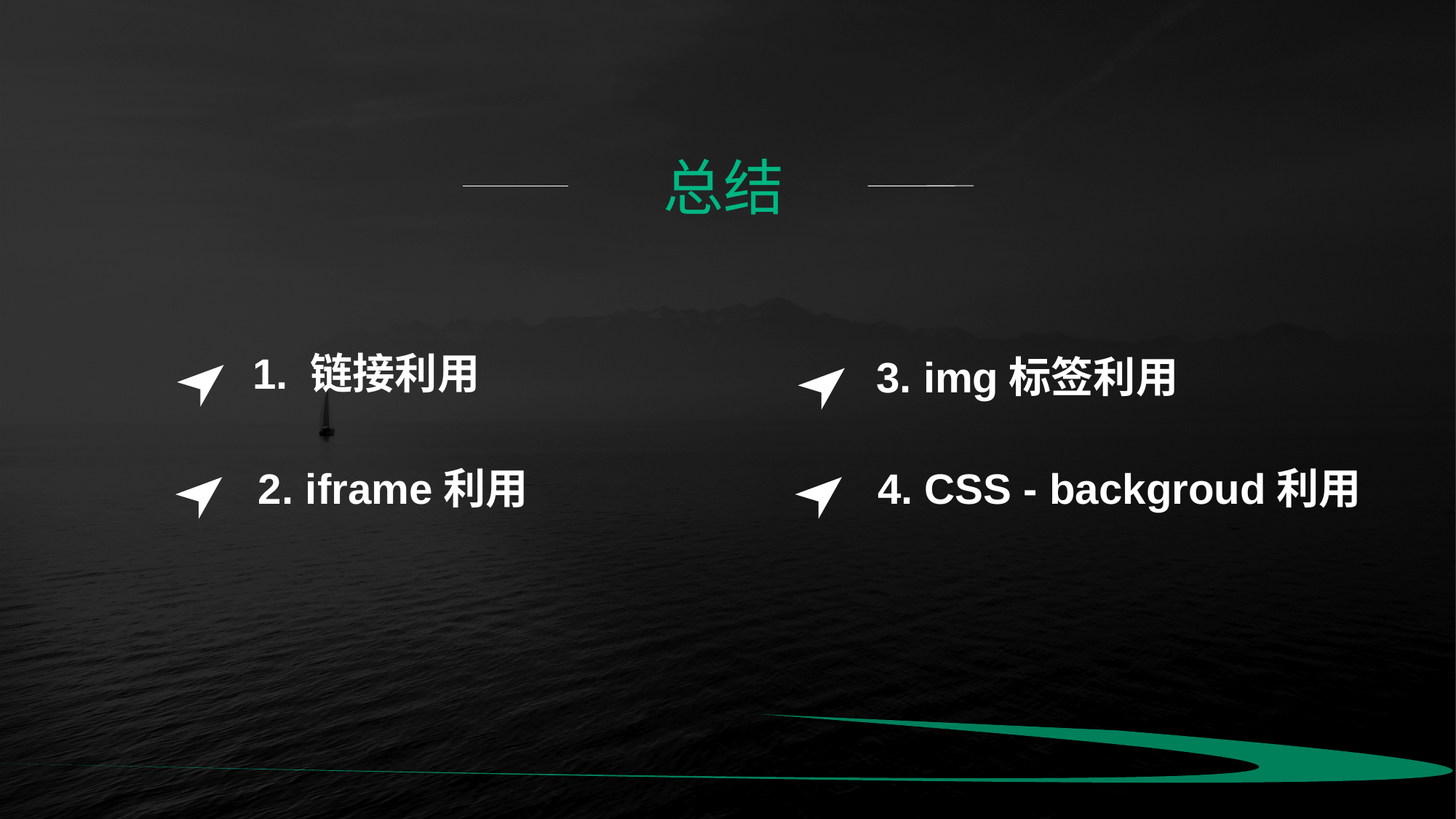

总结
1. 链接利用

2. iframe利用

3. img标签利用

4. CSS - backgroud利用